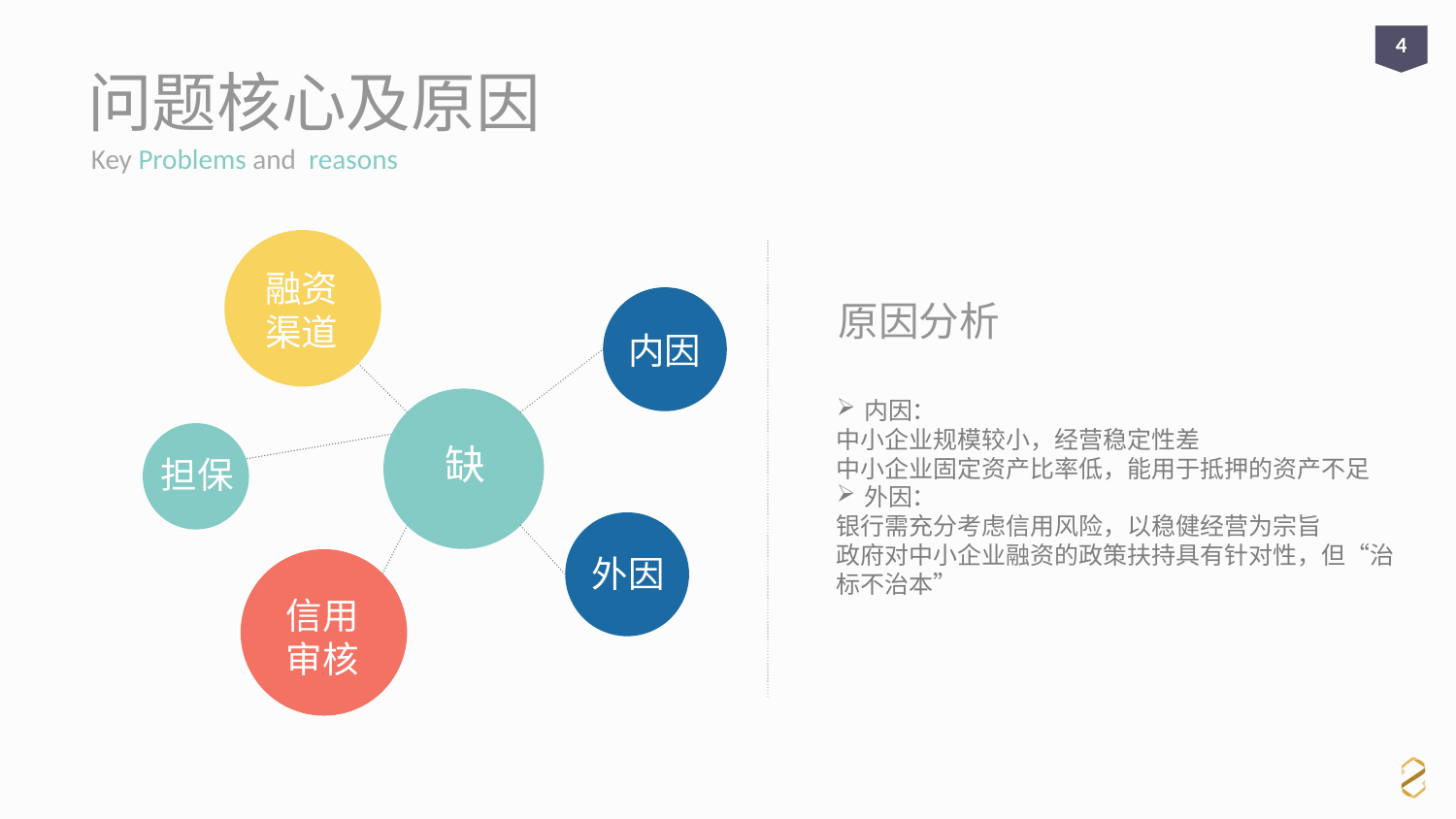

4
# 问题核心及原因
Key Problems and  reasons

融资
渠道
原因分析

内因
内因：
中小企业规模较小，经营稳定性差
中小企业固定资产比率低，能用于抵押的资产不足
外因：
银行需充分考虑信用风险，以稳健经营为宗旨
政府对中小企业融资的政策扶持具有针对性，但“治
标不治本”

缺

担保

外因

信用审核